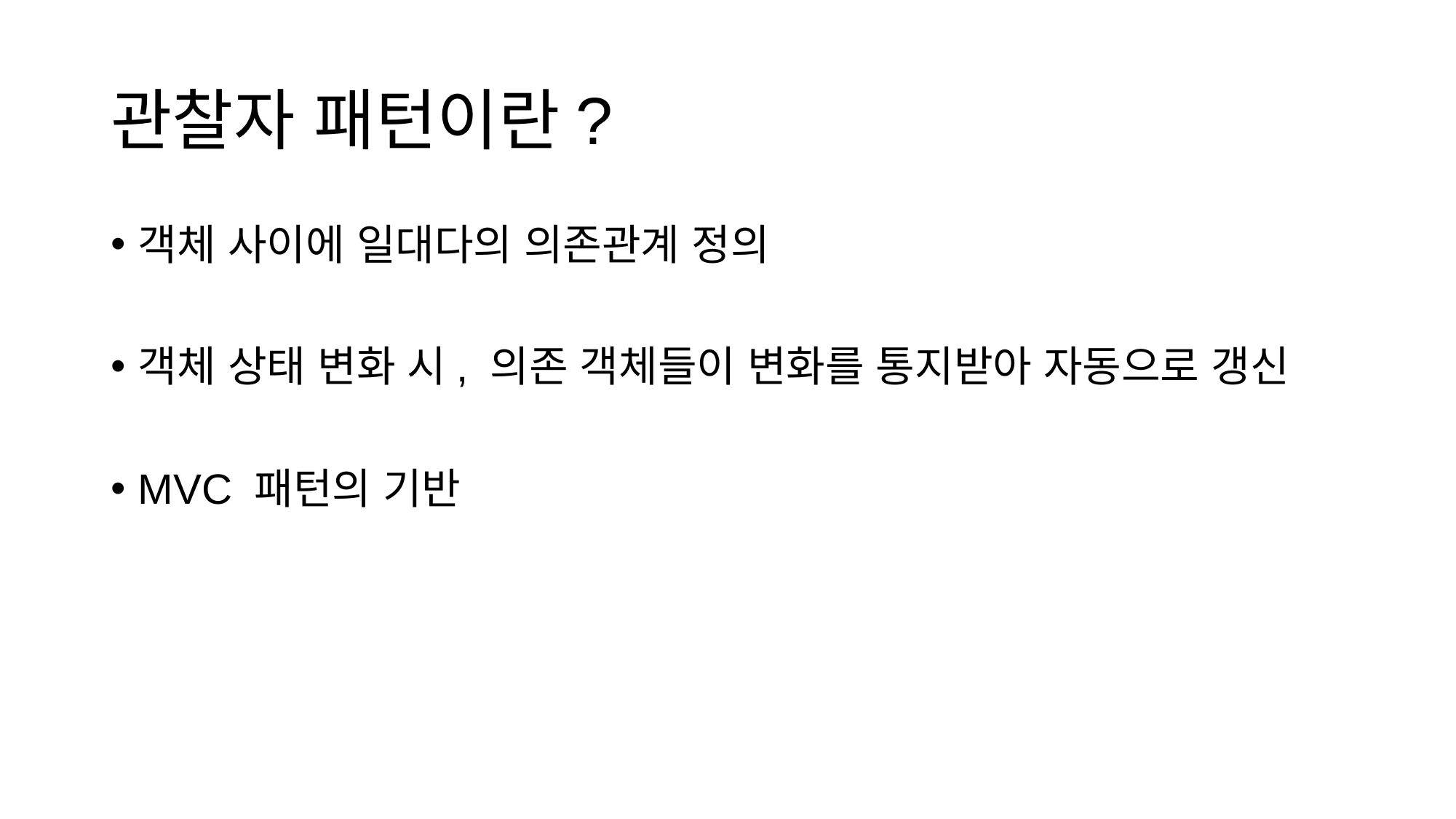

# 관찰자 패턴이란?
객체 사이에 일대다의 의존관계 정의

객체 상태 변화 시, 의존 객체들이 변화를 통지받아 자동으로 갱신

MVC 패턴의 기반